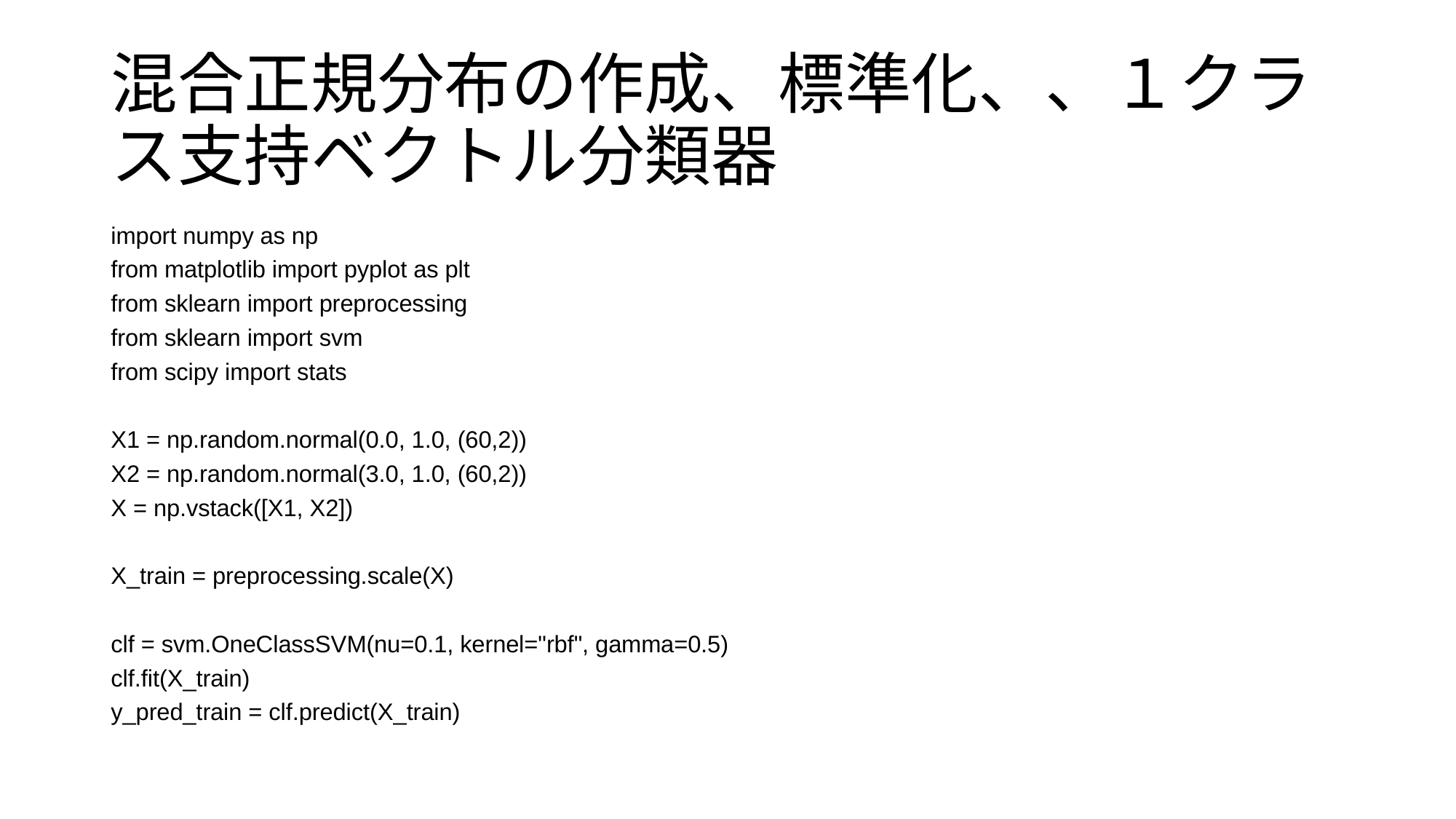

# 混合正規分布の作成、標準化、、１クラス支持ベクトル分類器
import numpy as np
from matplotlib import pyplot as plt
from sklearn import preprocessing
from sklearn import svm
from scipy import stats

X1 = np.random.normal(0.0, 1.0, (60,2))
X2 = np.random.normal(3.0, 1.0, (60,2))
X = np.vstack([X1, X2])

X_train = preprocessing.scale(X)

clf = svm.OneClassSVM(nu=0.1, kernel="rbf", gamma=0.5)
clf.fit(X_train)
y_pred_train = clf.predict(X_train)